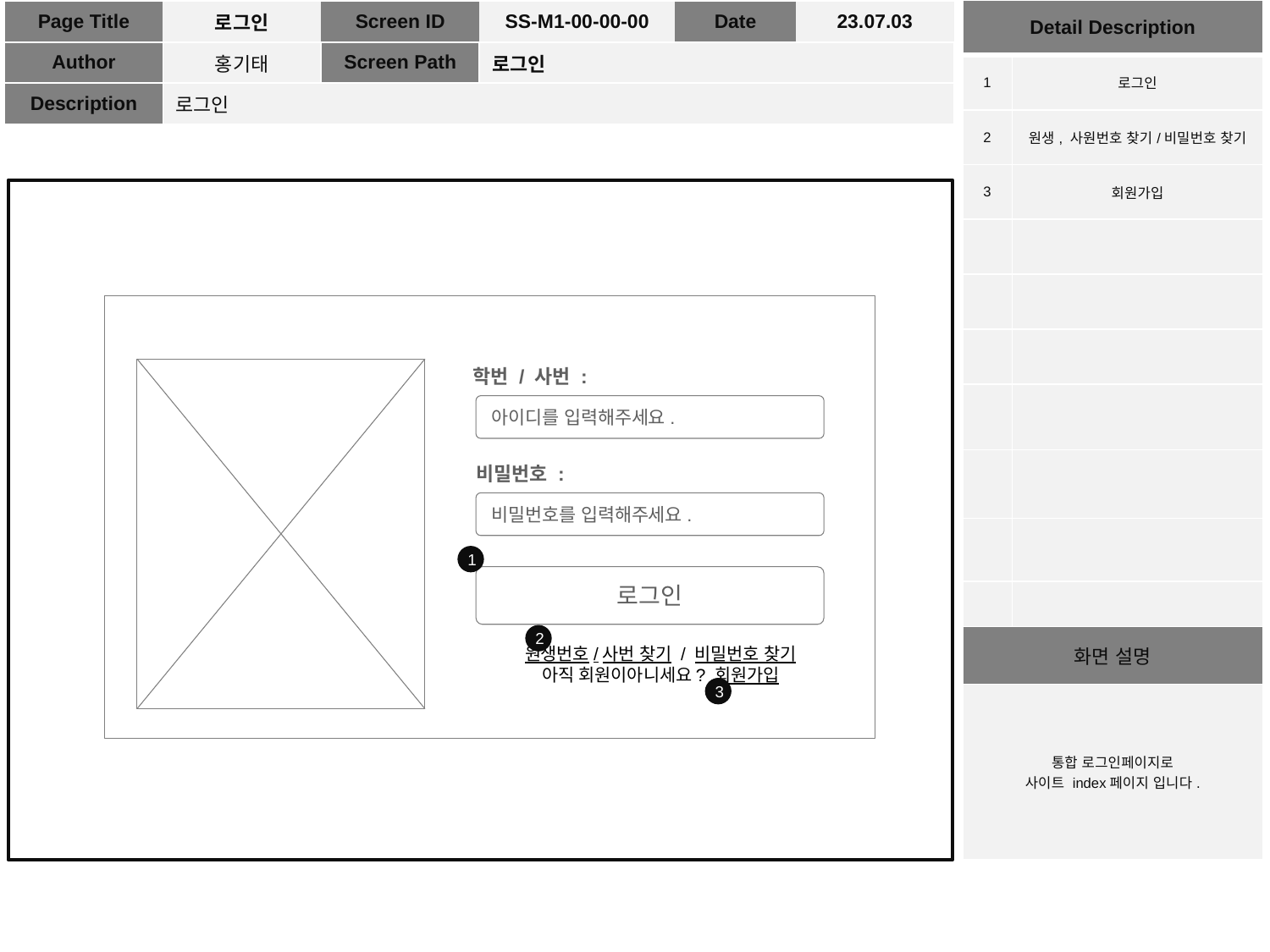

| Detail Description |  |
| --- | --- |
| 1 | 로그인 |
| 2 | 원생, 사원번호 찾기/비밀번호 찾기 |
| 3 | 회원가입 |
|  |  |
|  |  |
|  |  |
|  |  |
|  |  |
|  |  |
|  |  |
| 화면 설명 |  |
| 통합 로그인페이지로 사이트 index페이지 입니다. |  |
| Page Title | 로그인 | Screen ID | SS-M1-00-00-00 | Date | 23.07.03 |
| --- | --- | --- | --- | --- | --- |
| Author | 홍기태 | Screen Path | 로그인 |  |  |
| Description | 로그인 |  |  |  |  |

학번 / 사번 :
아이디를 입력해주세요.
비밀번호 :
비밀번호를 입력해주세요.
1
로그인
2
원생번호/사번 찾기 / 비밀번호 찾기
아직 회원이아니세요? 회원가입
3